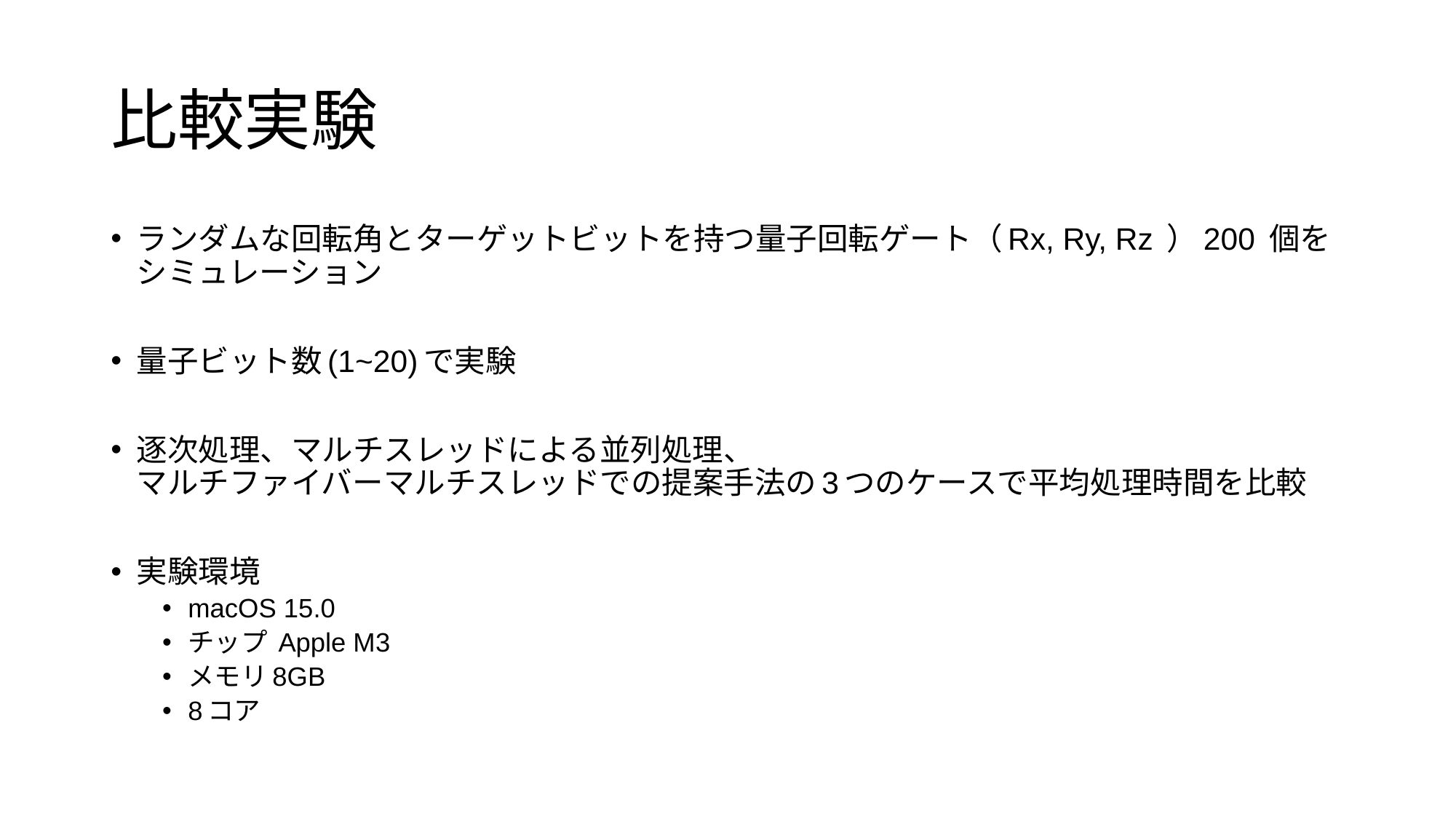

# 比較実験
ランダムな回転角とターゲットビットを持つ量子回転ゲート（Rx, Ry, Rz ）200 個をシミュレーション

量子ビット数(1~20)で実験

逐次処理、マルチスレッドによる並列処理、
マルチファイバーマルチスレッドでの提案手法の3つのケースで平均処理時間を比較

実験環境
macOS 15.0
チップ Apple M3
メモリ8GB
8コア